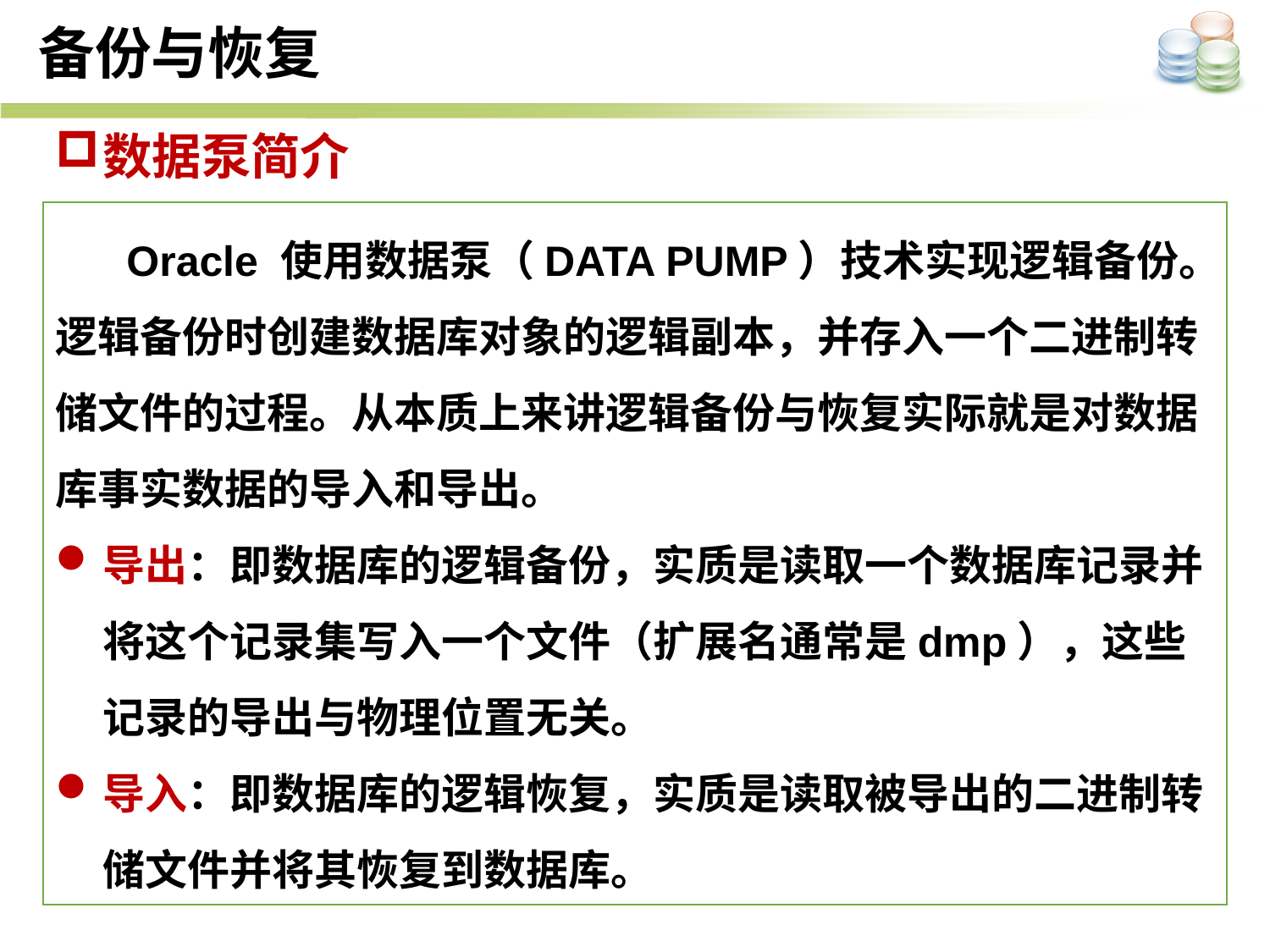

备份与恢复
数据泵简介
      Oracle 使用数据泵（DATA PUMP）技术实现逻辑备份。逻辑备份时创建数据库对象的逻辑副本，并存入一个二进制转储文件的过程。从本质上来讲逻辑备份与恢复实际就是对数据库事实数据的导入和导出。
导出：即数据库的逻辑备份，实质是读取一个数据库记录并将这个记录集写入一个文件（扩展名通常是dmp），这些记录的导出与物理位置无关。
导入：即数据库的逻辑恢复，实质是读取被导出的二进制转储文件并将其恢复到数据库。
63